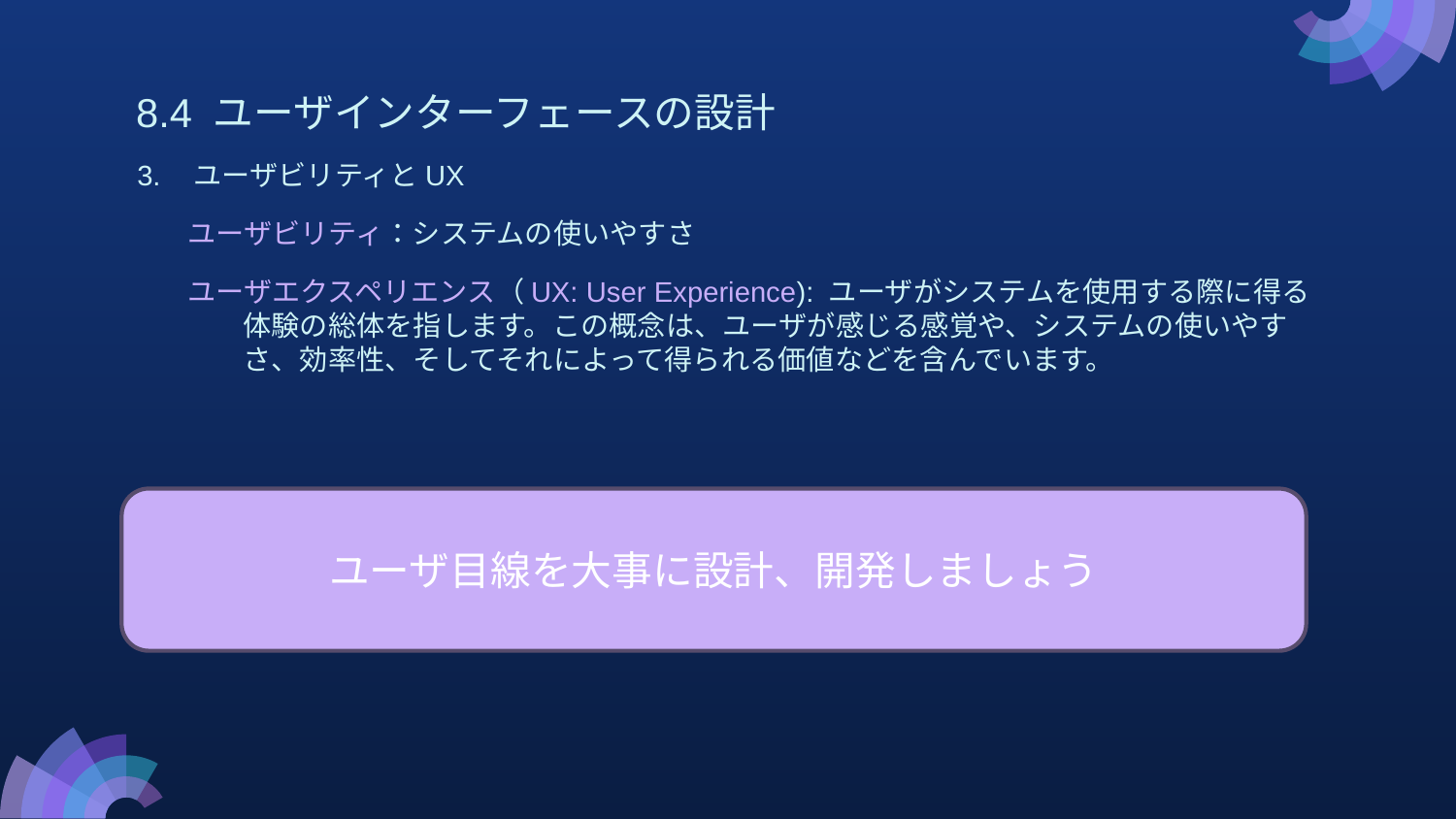

8.4 ユーザインターフェースの設計
ユーザビリティとUX
ユーザビリティ：システムの使いやすさ
ユーザエクスペリエンス（UX: User Experience): ユーザがシステムを使用する際に得る体験の総体を指します。この概念は、ユーザが感じる感覚や、システムの使いやすさ、効率性、そしてそれによって得られる価値などを含んでいます。
ユーザ目線を大事に設計、開発しましょう